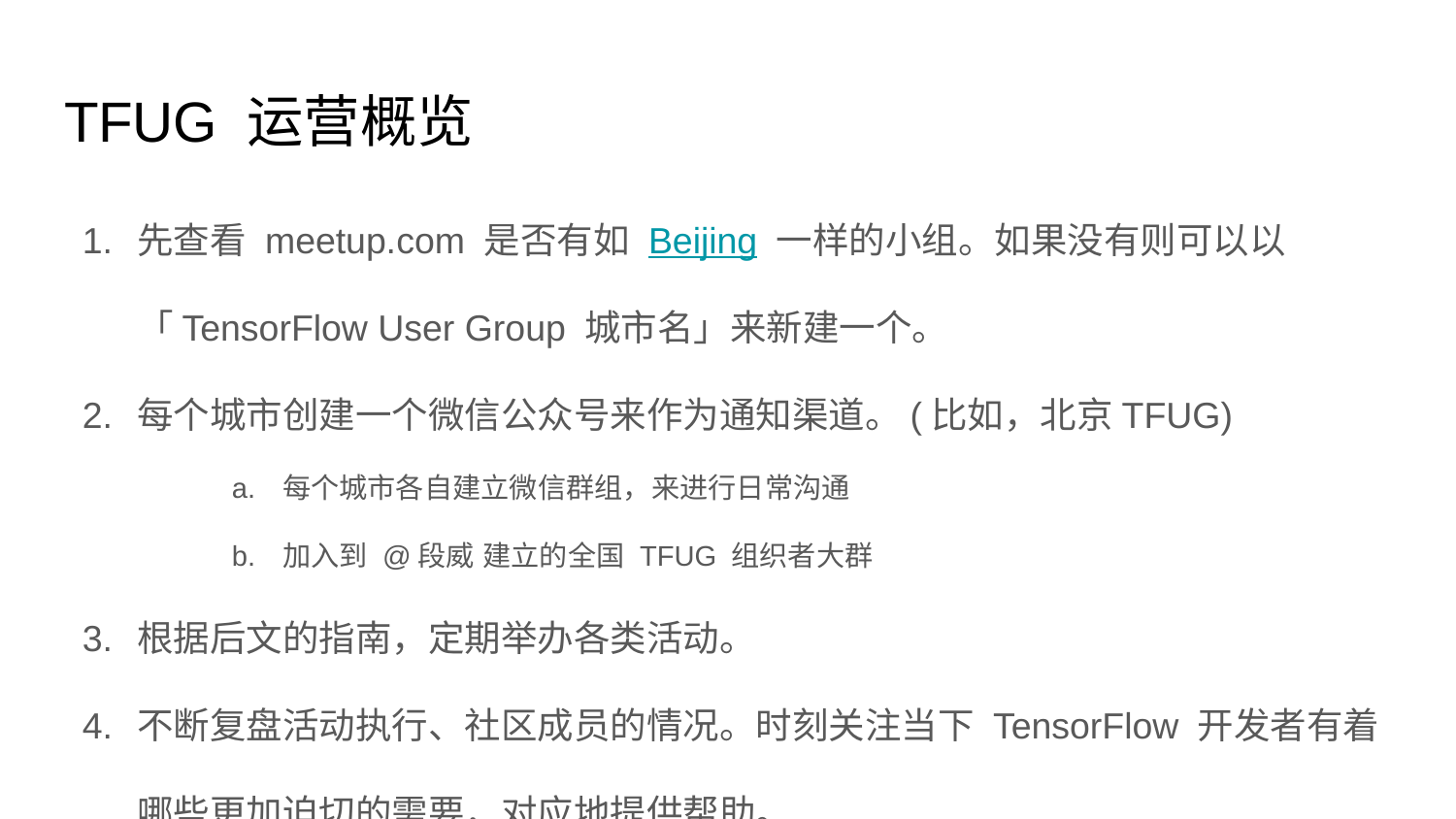

# TFUG 运营概览
先查看 meetup.com 是否有如 Beijing 一样的小组。如果没有则可以以「TensorFlow User Group 城市名」来新建一个。
每个城市创建一个微信公众号来作为通知渠道。(比如，北京TFUG)
每个城市各自建立微信群组，来进行日常沟通
加入到 @段威 建立的全国 TFUG 组织者大群
根据后文的指南，定期举办各类活动。
不断复盘活动执行、社区成员的情况。时刻关注当下 TensorFlow 开发者有着哪些更加迫切的需要，对应地提供帮助。